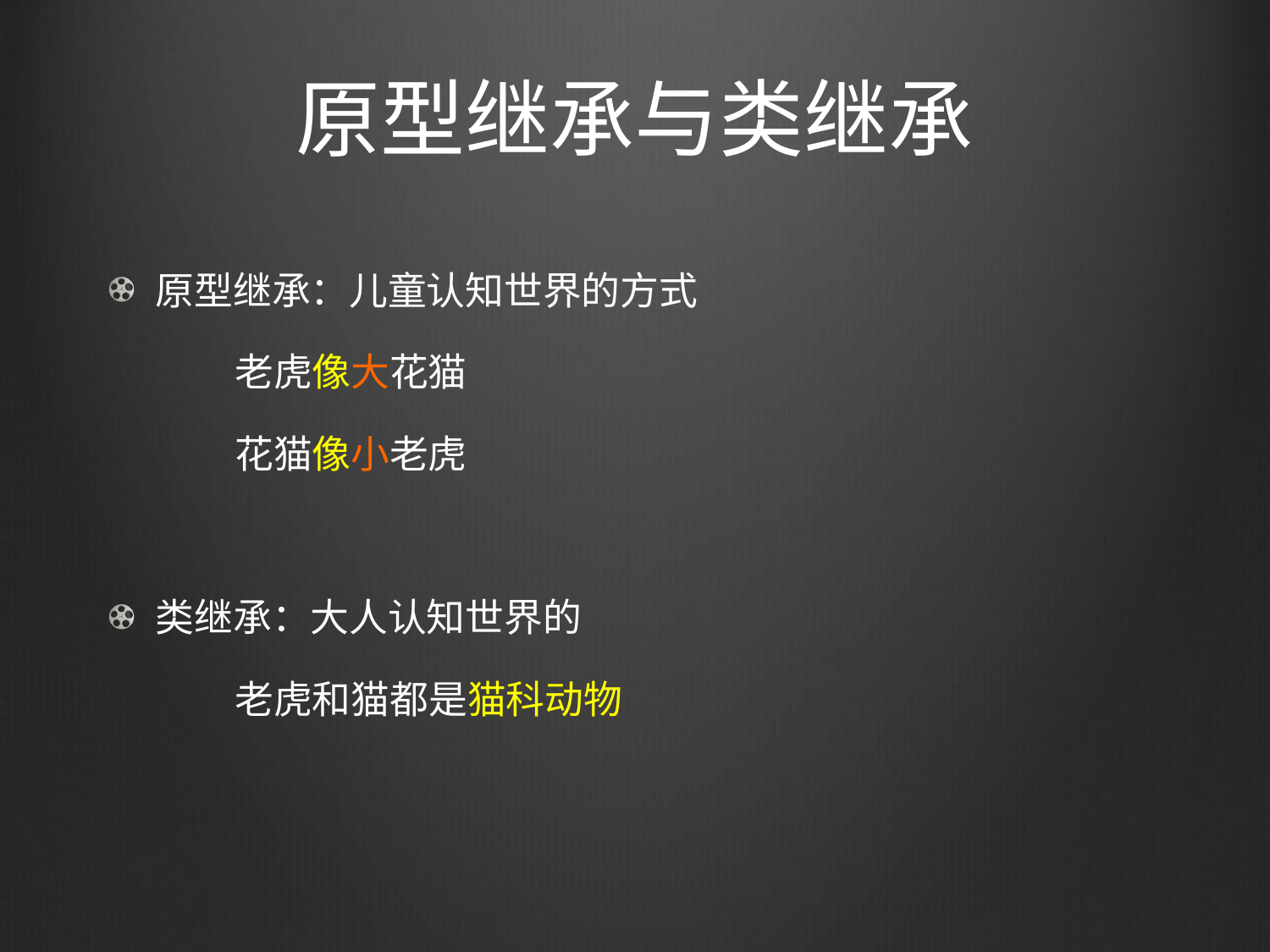

# 原型继承与类继承
原型继承：儿童认知世界的方式
	老虎像大花猫
	花猫像小老虎

类继承：大人认知世界的
	老虎和猫都是猫科动物